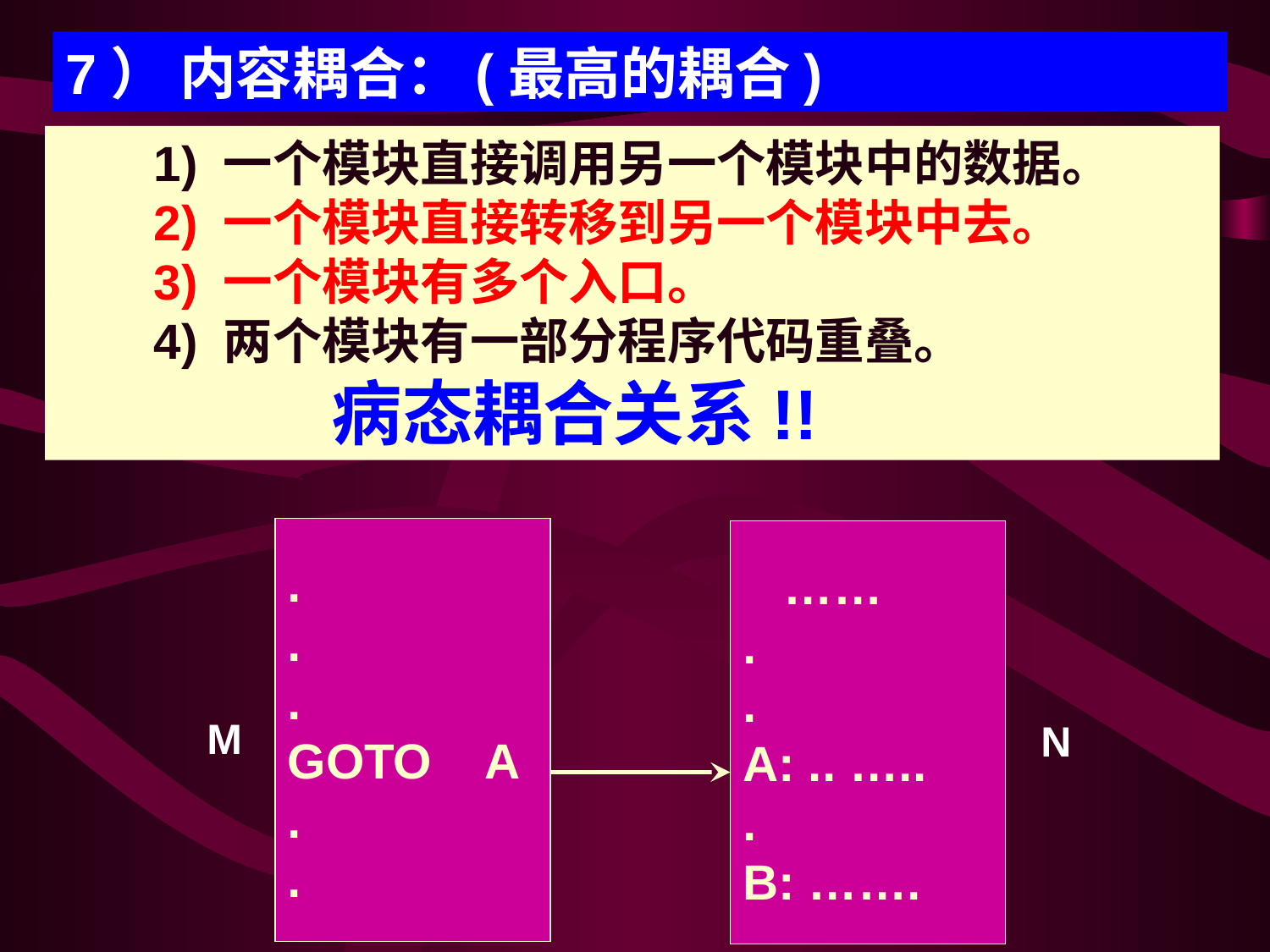

7） 内容耦合：(最高的耦合)
       1) 一个模块直接调用另一个模块中的数据。
       2) 一个模块直接转移到另一个模块中去。
       3) 一个模块有多个入口。
       4) 两个模块有一部分程序代码重叠。
                病态耦合关系!!
.
.
.
GOTO    A
.
.
   ……
.
.
A: .. …..
.
B: …….
M
N

24